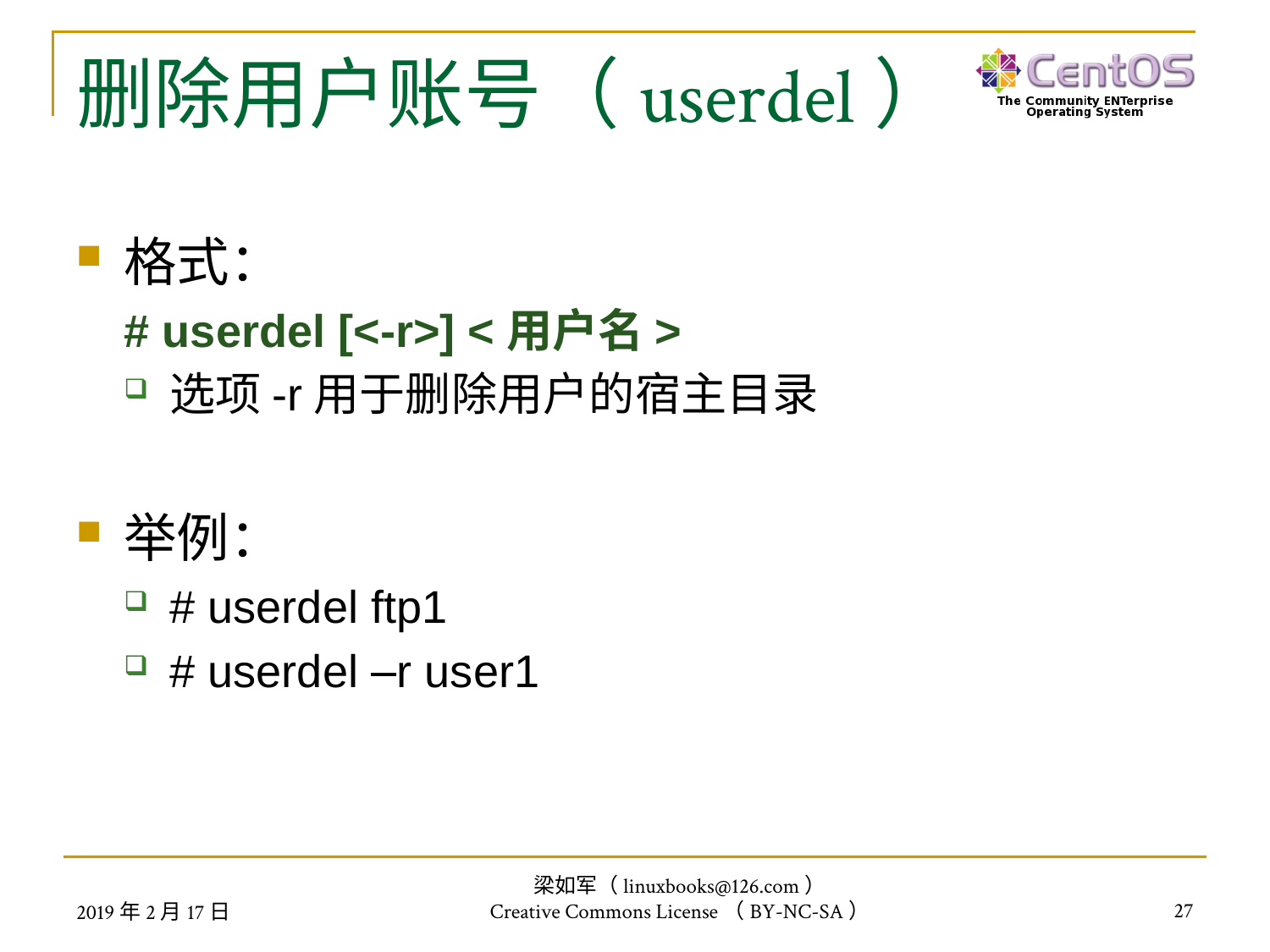

# 删除用户账号（userdel）
格式：
# userdel [<-r>] <用户名>
选项-r用于删除用户的宿主目录

举例：
# userdel ftp1
# userdel –r user1

梁如军（linuxbooks@126.com）
Creative Commons License（BY-NC-SA）
2019年2月17日
27